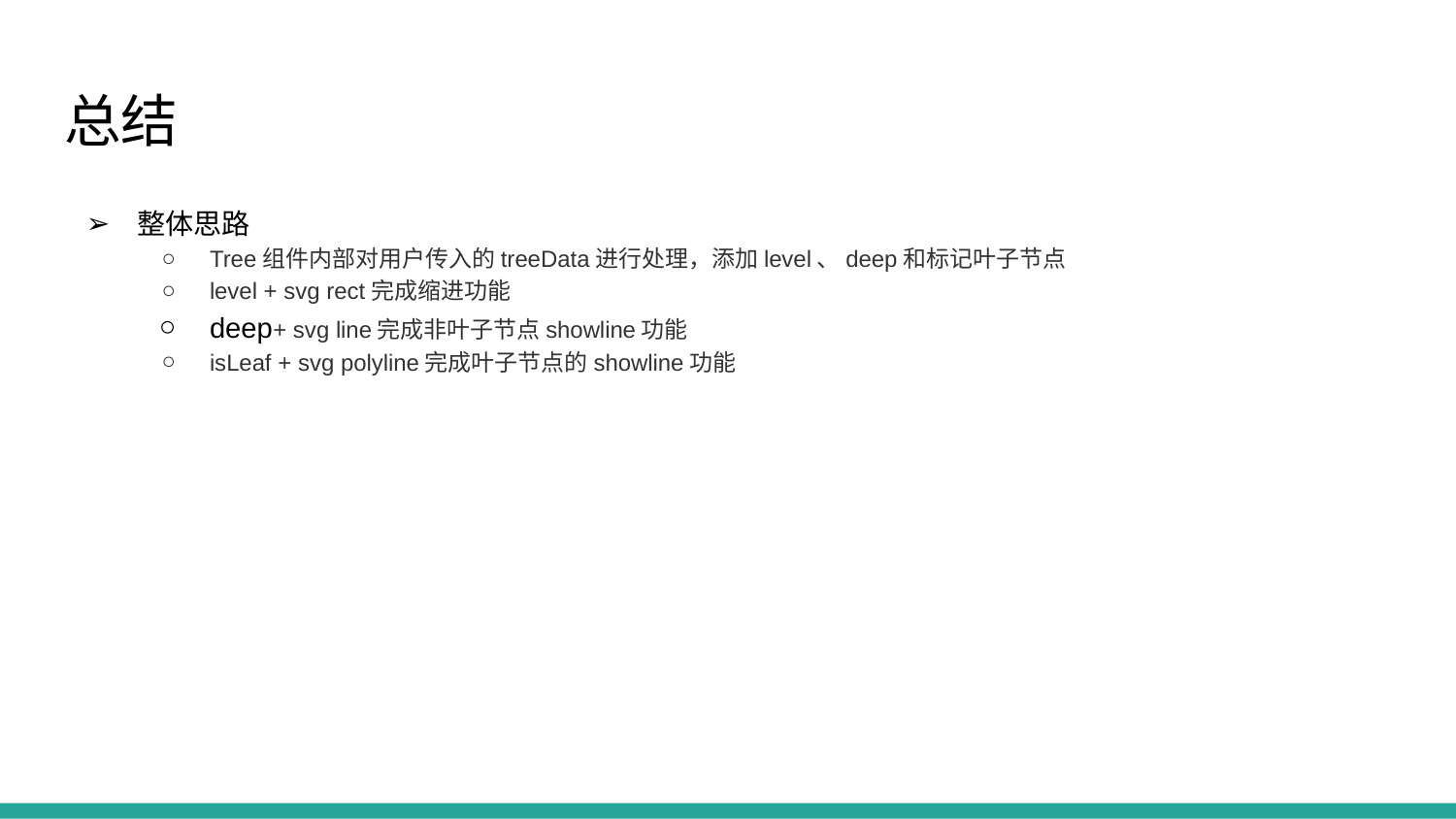

# 总结
整体思路
Tree组件内部对用户传入的treeData进行处理，添加level、deep和标记叶子节点
level + svg rect完成缩进功能
deep+ svg line完成非叶子节点showline功能
isLeaf + svg polyline完成叶子节点的showline功能